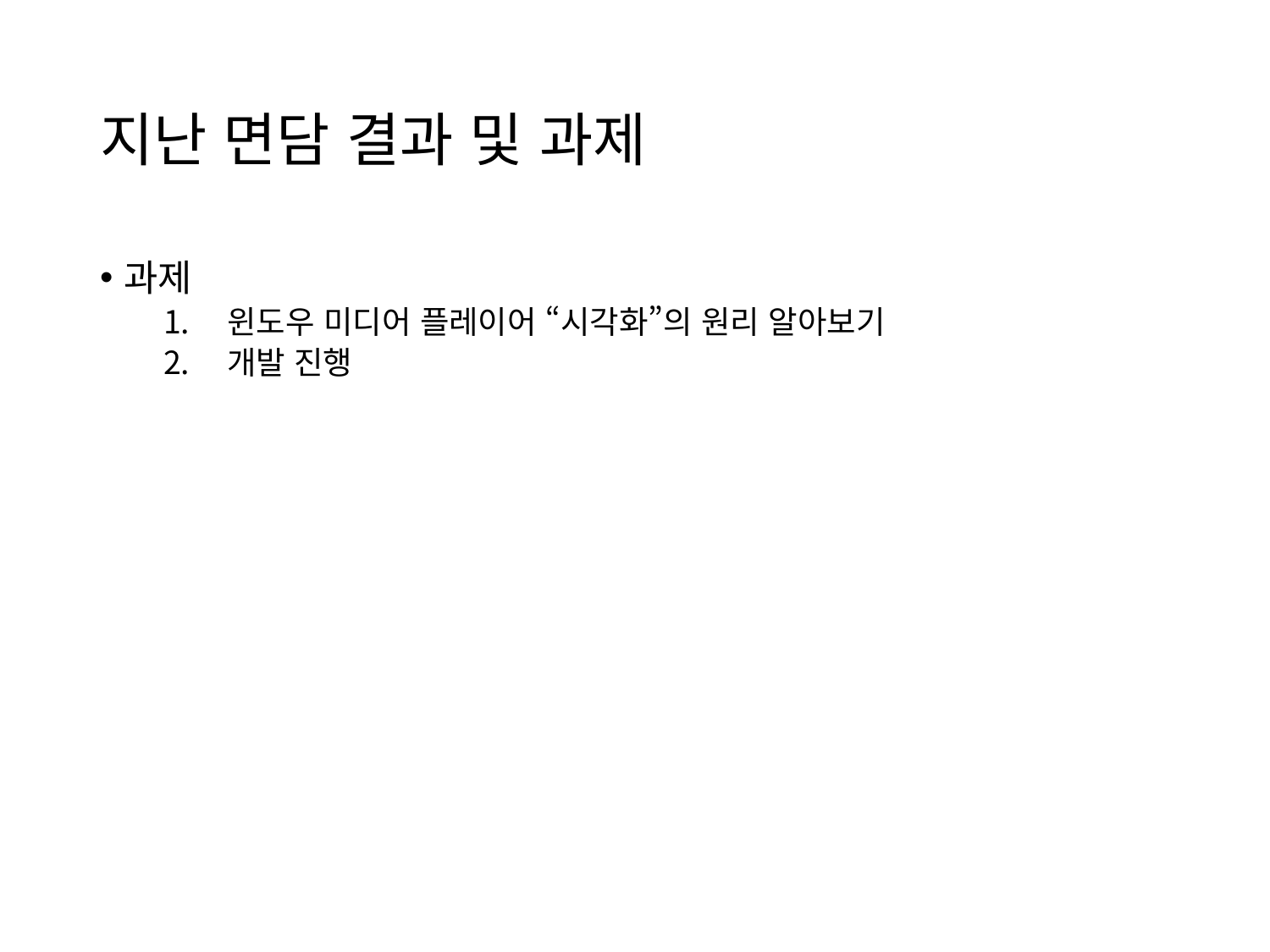

# 지난 면담 결과 및 과제
과제
윈도우 미디어 플레이어 “시각화”의 원리 알아보기
개발 진행